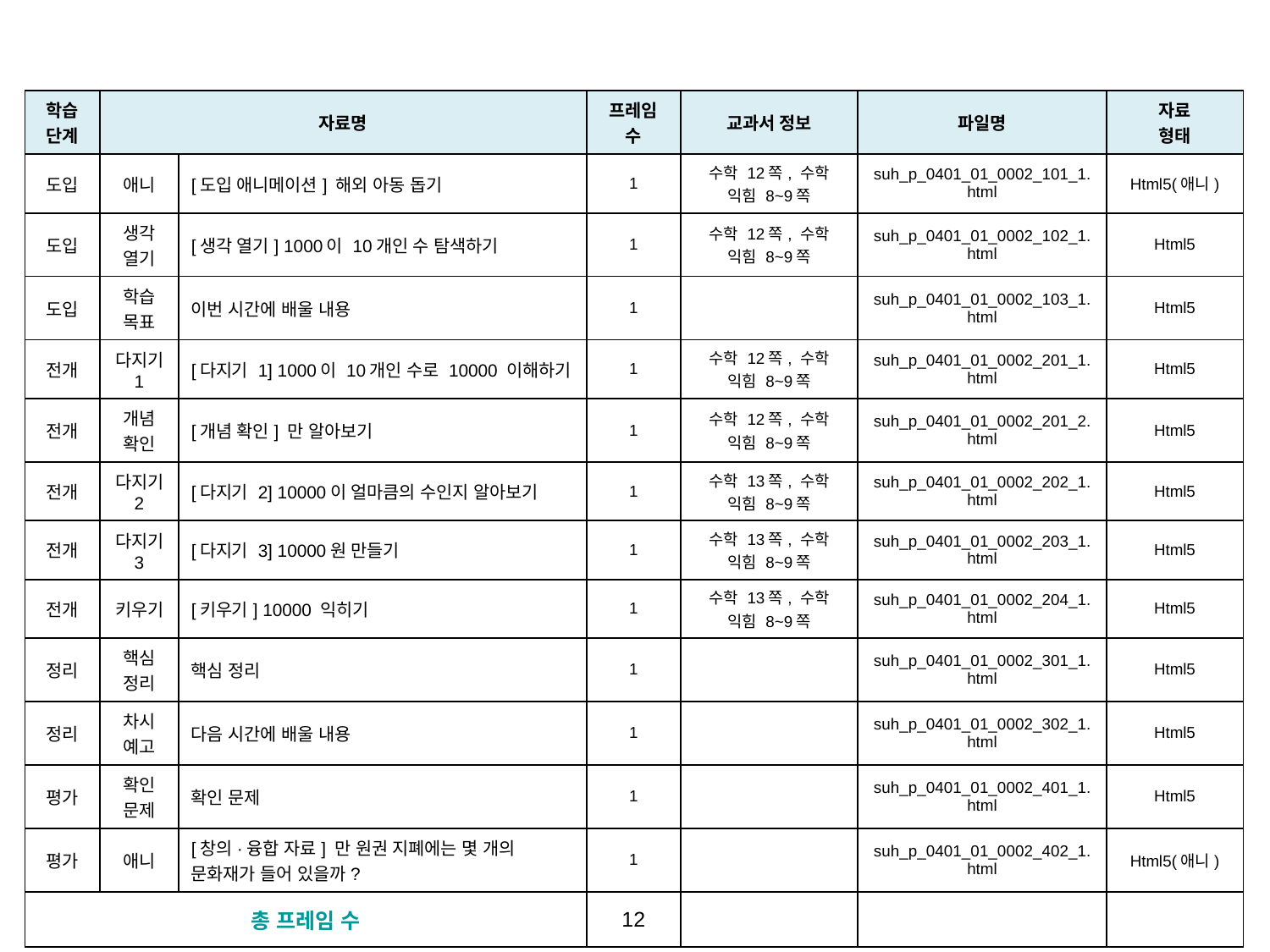

| 학습 단계 | 자료명 |  | 프레임 수 | 교과서 정보 | 파일명 | 자료 형태 |
| --- | --- | --- | --- | --- | --- | --- |
| 도입 | 애니 | [도입 애니메이션] 해외 아동 돕기 | 1 | 수학 12쪽, 수학 익힘 8~9쪽 | suh\_p\_0401\_01\_0002\_101\_1.html | Html5(애니) |
| 도입 | 생각 열기 | [생각 열기] 1000이 10개인 수 탐색하기 | 1 | 수학 12쪽, 수학 익힘 8~9쪽 | suh\_p\_0401\_01\_0002\_102\_1.html | Html5 |
| 도입 | 학습 목표 | 이번 시간에 배울 내용 | 1 |  | suh\_p\_0401\_01\_0002\_103\_1.html | Html5 |
| 전개 | 다지기 1 | [다지기 1] 1000이 10개인 수로 10000 이해하기 | 1 | 수학 12쪽, 수학 익힘 8~9쪽 | suh\_p\_0401\_01\_0002\_201\_1.html | Html5 |
| 전개 | 개념 확인 | [개념 확인] 만 알아보기 | 1 | 수학 12쪽, 수학 익힘 8~9쪽 | suh\_p\_0401\_01\_0002\_201\_2.html | Html5 |
| 전개 | 다지기 2 | [다지기 2] 10000이 얼마큼의 수인지 알아보기 | 1 | 수학 13쪽, 수학 익힘 8~9쪽 | suh\_p\_0401\_01\_0002\_202\_1.html | Html5 |
| 전개 | 다지기 3 | [다지기 3] 10000원 만들기 | 1 | 수학 13쪽, 수학 익힘 8~9쪽 | suh\_p\_0401\_01\_0002\_203\_1.html | Html5 |
| 전개 | 키우기 | [키우기] 10000 익히기 | 1 | 수학 13쪽, 수학 익힘 8~9쪽 | suh\_p\_0401\_01\_0002\_204\_1.html | Html5 |
| 정리 | 핵심 정리 | 핵심 정리 | 1 |  | suh\_p\_0401\_01\_0002\_301\_1.html | Html5 |
| 정리 | 차시 예고 | 다음 시간에 배울 내용 | 1 |  | suh\_p\_0401\_01\_0002\_302\_1.html | Html5 |
| 평가 | 확인 문제 | 확인 문제 | 1 |  | suh\_p\_0401\_01\_0002\_401\_1.html | Html5 |
| 평가 | 애니 | [창의·융합 자료] 만 원권 지폐에는 몇 개의 문화재가 들어 있을까? | 1 |  | suh\_p\_0401\_01\_0002\_402\_1.html | Html5(애니) |
| 총 프레임 수 |  |  | 12 |  |  |  |